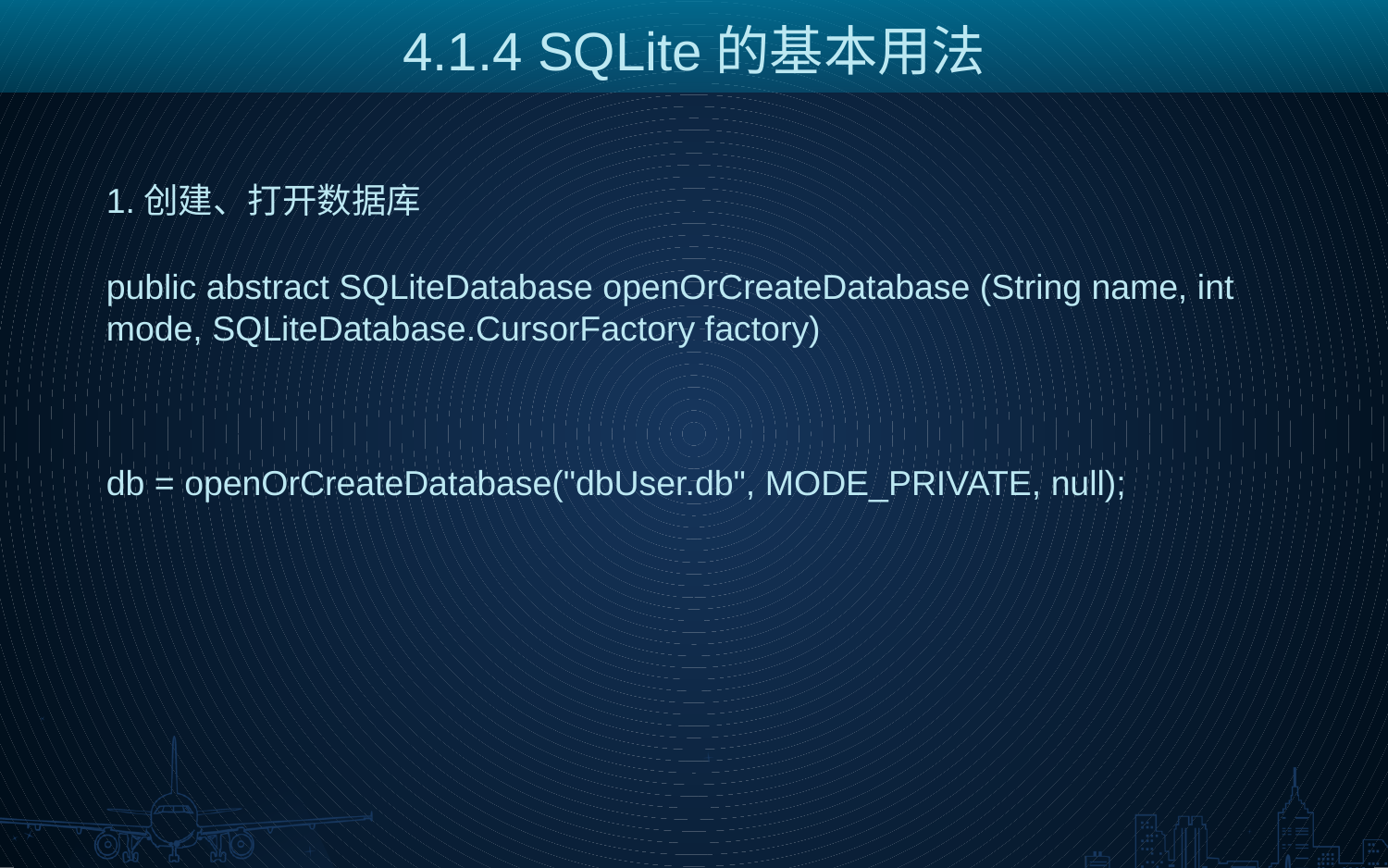

4.1.4 SQLite的基本用法
1.创建、打开数据库
public abstract SQLiteDatabase openOrCreateDatabase (String name, int mode, SQLiteDatabase.CursorFactory factory)

db = openOrCreateDatabase("dbUser.db", MODE_PRIVATE, null);